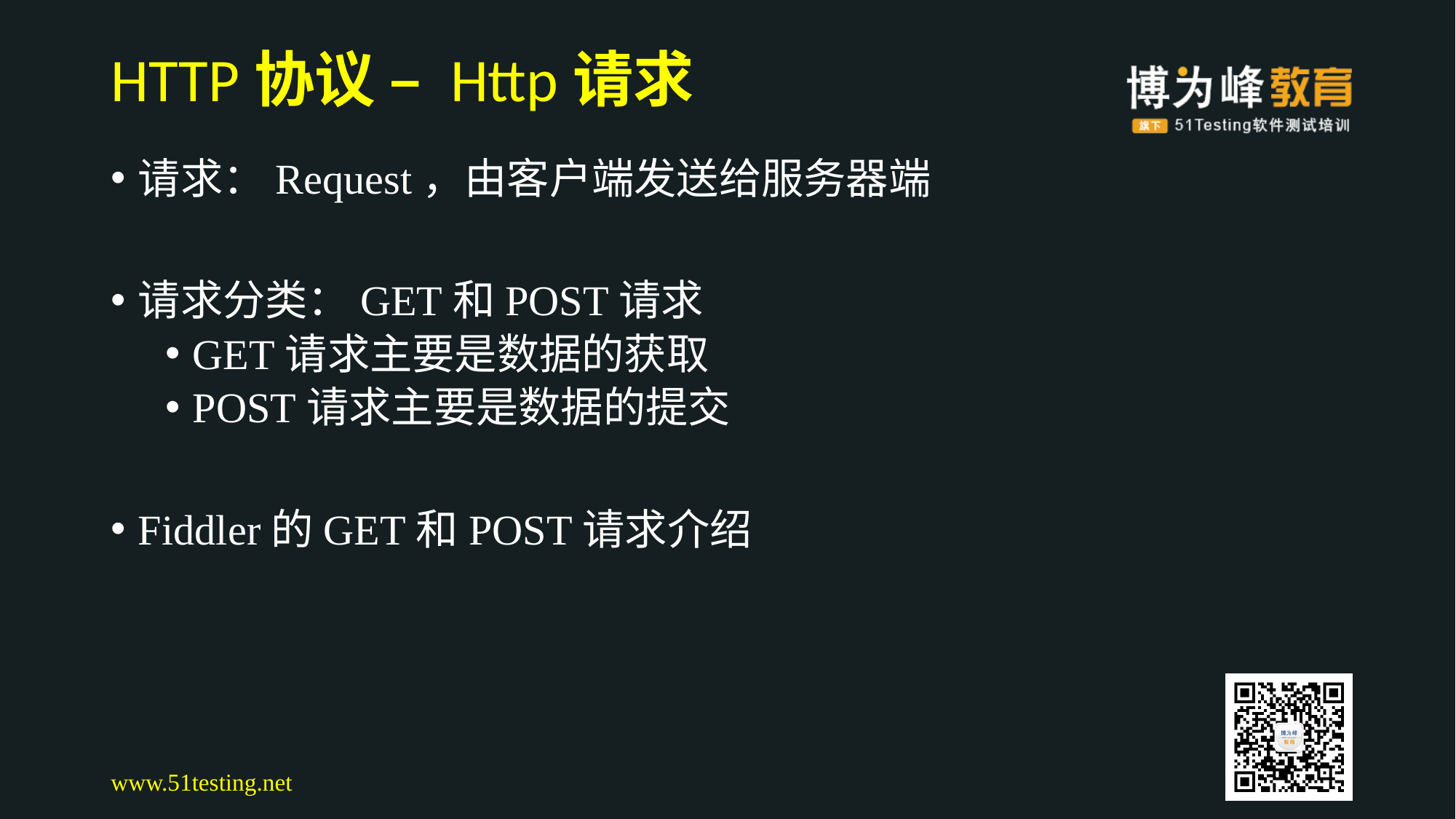

# HTTP协议 – Http请求
请求：Request，由客户端发送给服务器端

请求分类：GET和POST请求
GET请求主要是数据的获取
POST请求主要是数据的提交

Fiddler的GET和POST请求介绍

www.51testing.net